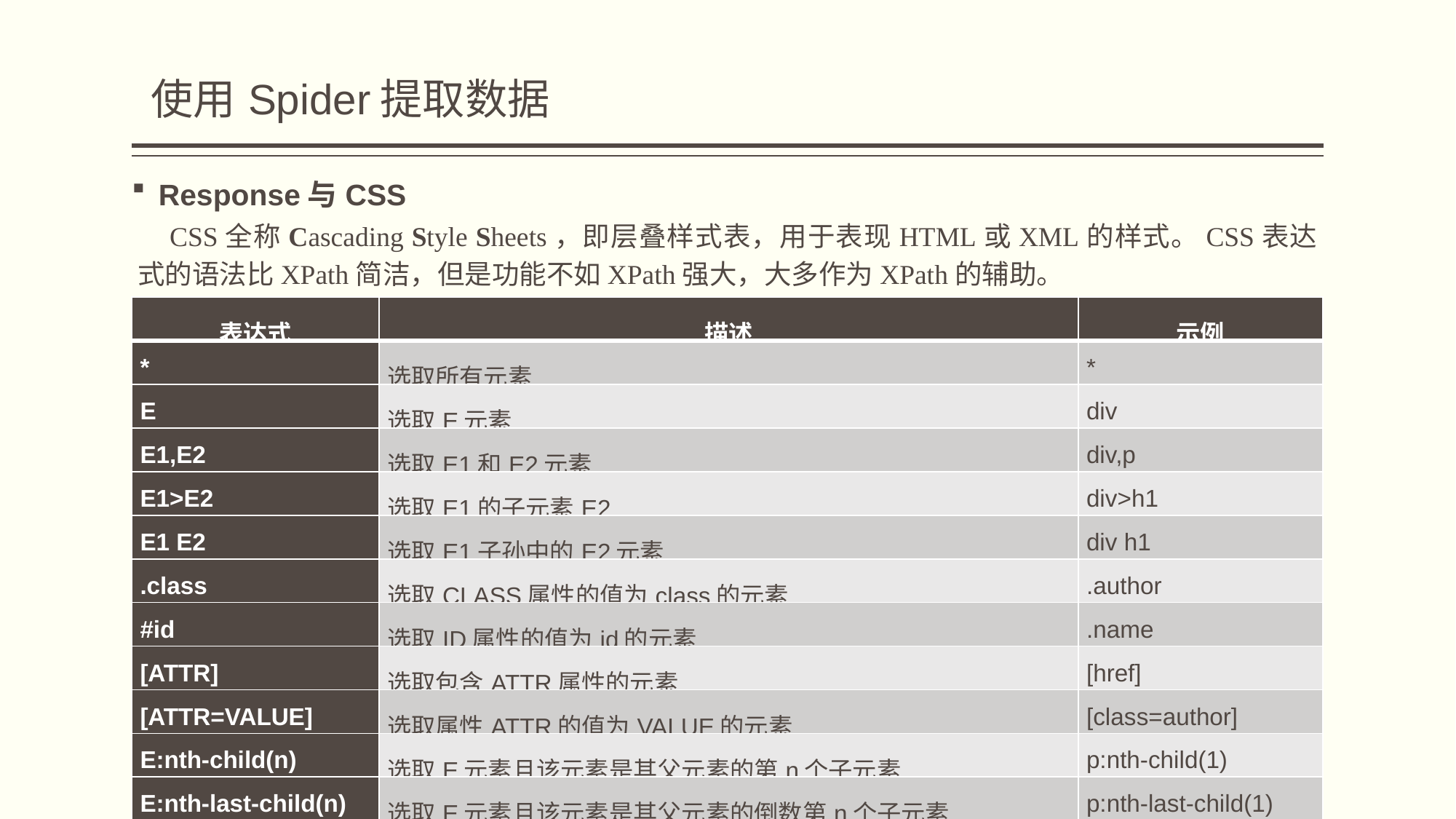

使用Spider提取数据
Response与CSS
CSS全称Cascading Style Sheets，即层叠样式表，用于表现HTML或XML的样式。CSS表达式的语法比XPath简洁，但是功能不如XPath强大，大多作为XPath的辅助。
| 表达式 | 描述 | 示例 |
| --- | --- | --- |
| \* | 选取所有元素 | \* |
| E | 选取E元素 | div |
| E1,E2 | 选取E1和E2元素 | div,p |
| E1>E2 | 选取E1的子元素E2 | div>h1 |
| E1 E2 | 选取E1子孙中的E2元素 | div h1 |
| .class | 选取CLASS属性的值为class的元素 | .author |
| #id | 选取ID属性的值为id的元素 | .name |
| [ATTR] | 选取包含ATTR属性的元素 | [href] |
| [ATTR=VALUE] | 选取属性ATTR的值为VALUE的元素 | [class=author] |
| E:nth-child(n) | 选取E元素且该元素是其父元素的第n个子元素 | p:nth-child(1) |
| E:nth-last-child(n) | 选取E元素且该元素是其父元素的倒数第n个子元素 | p:nth-last-child(1) |
| E::text | 获取E元素的文本 | h1::text |